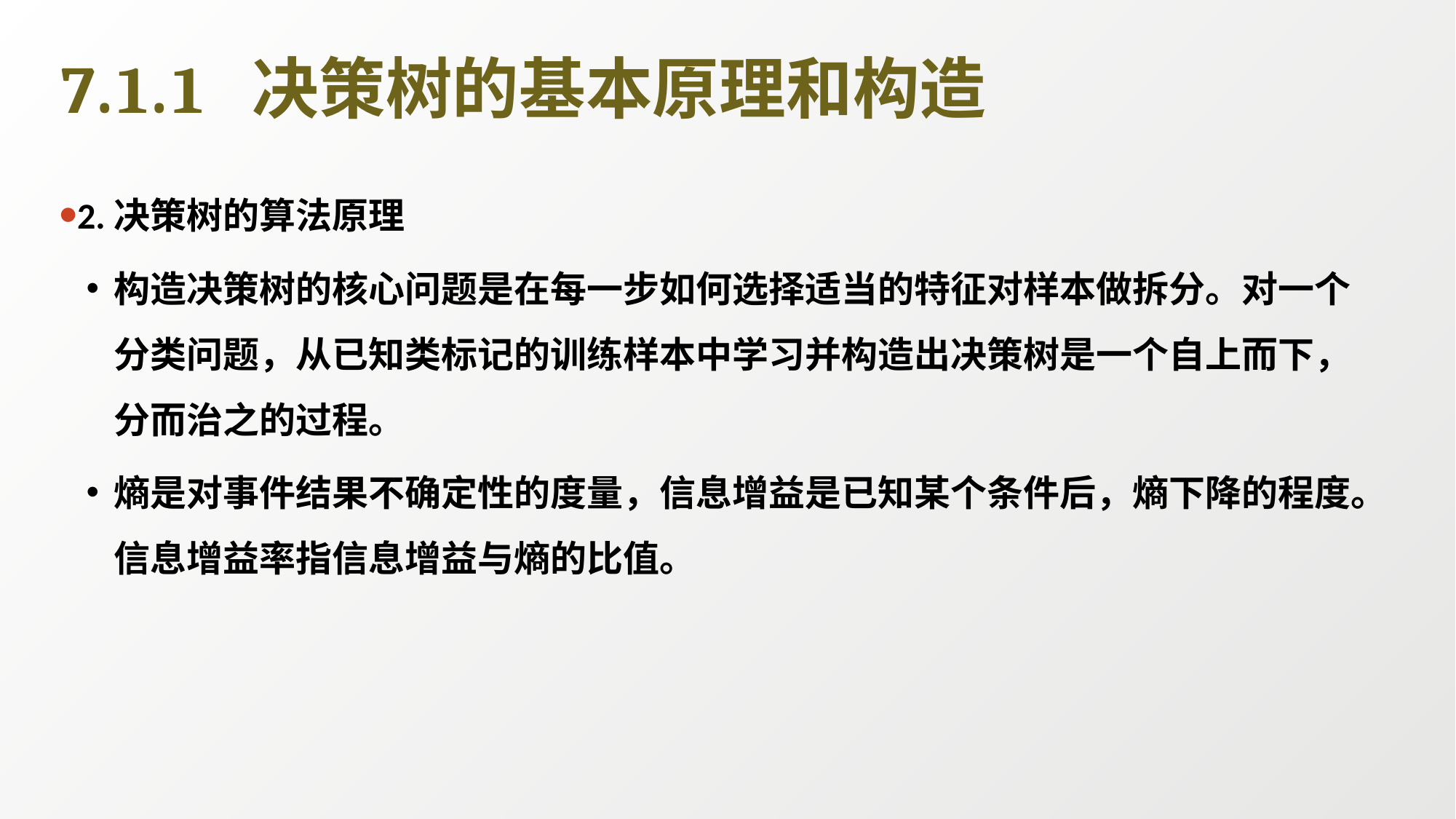

# 7.1.1  决策树的基本原理和构造
2.决策树的算法原理
构造决策树的核心问题是在每一步如何选择适当的特征对样本做拆分。对一个分类问题，从已知类标记的训练样本中学习并构造出决策树是一个自上而下，分而治之的过程。
熵是对事件结果不确定性的度量，信息增益是已知某个条件后，熵下降的程度。信息增益率指信息增益与熵的比值。